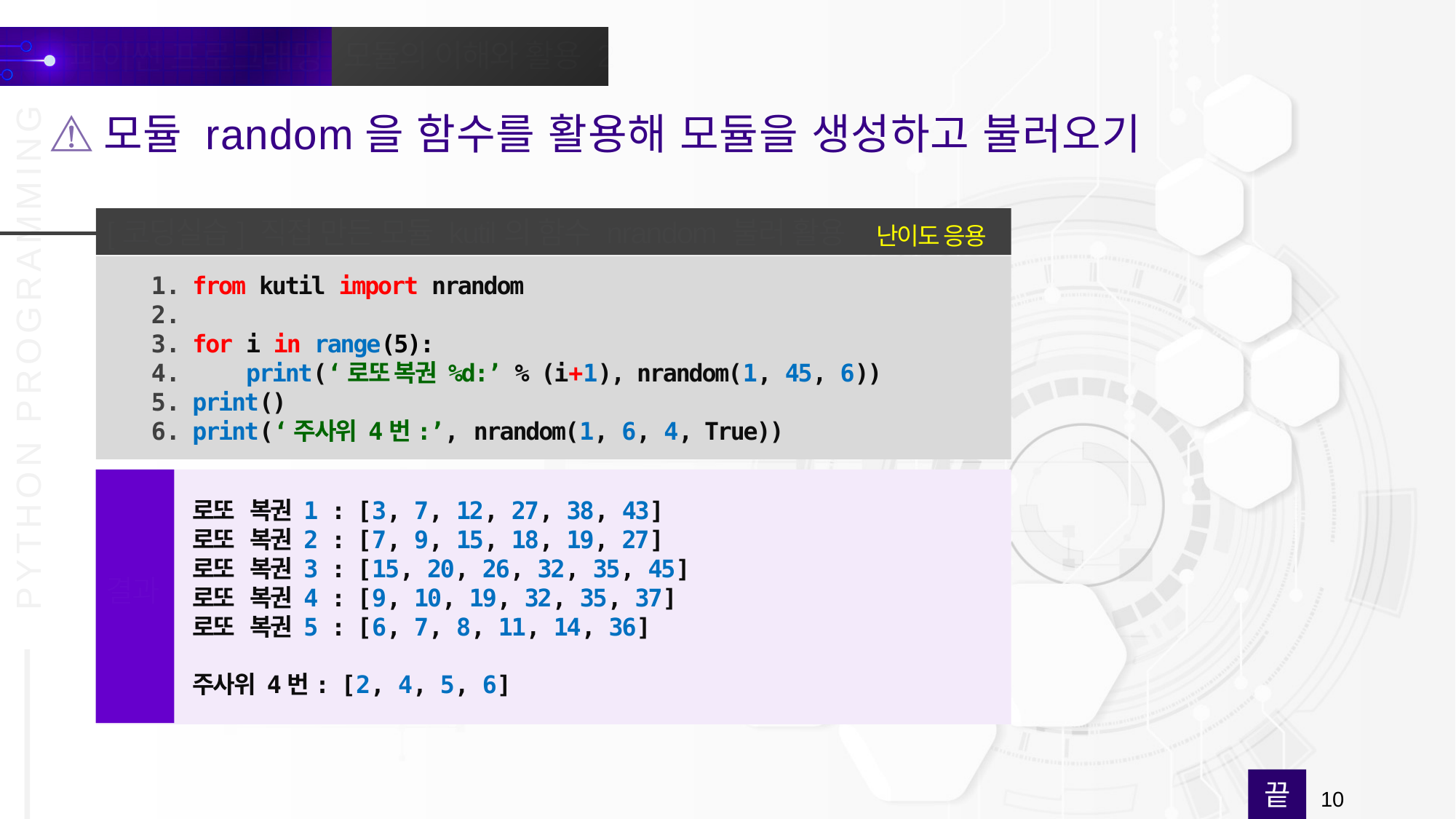

모듈 random을 함수를 활용해 모듈을 생성하고 불러오기

[코딩실습] 직접 만든 모듈 kutil의 함수 nrandom 불러 활용
난이도 응용
from kutil import nrandom

for i in range(5):
    print(‘로또 복권 %d:’ % (i+1), nrandom(1, 45, 6))
print()
print(‘주사위 4번:’, nrandom(1, 6, 4, True))
로또 복권 1 : [3, 7, 12, 27, 38, 43]
로또 복권 2 : [7, 9, 15, 18, 19, 27]
로또 복권 3 : [15, 20, 26, 32, 35, 45]
로또 복권 4 : [9, 10, 19, 32, 35, 37]
로또 복권 5 : [6, 7, 8, 11, 14, 36]

주사위 4번: [2, 4, 5, 6]

결과
끝
10